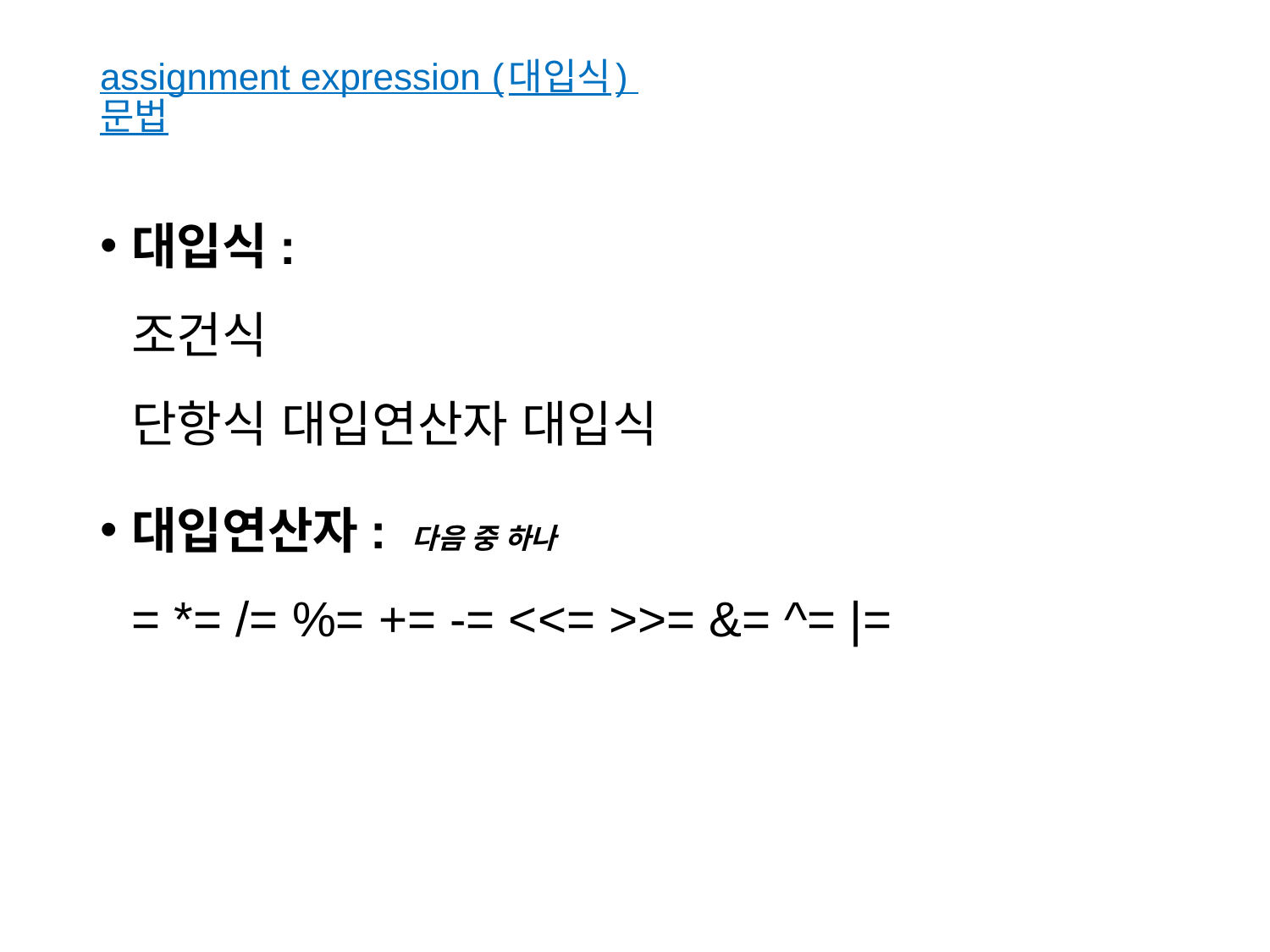

# assignment expression (대입식) 문법
대입식:
조건식
단항식 대입연산자 대입식
대입연산자: 다음 중 하나
= *= /= %= += -= <<= >>= &= ^= |=